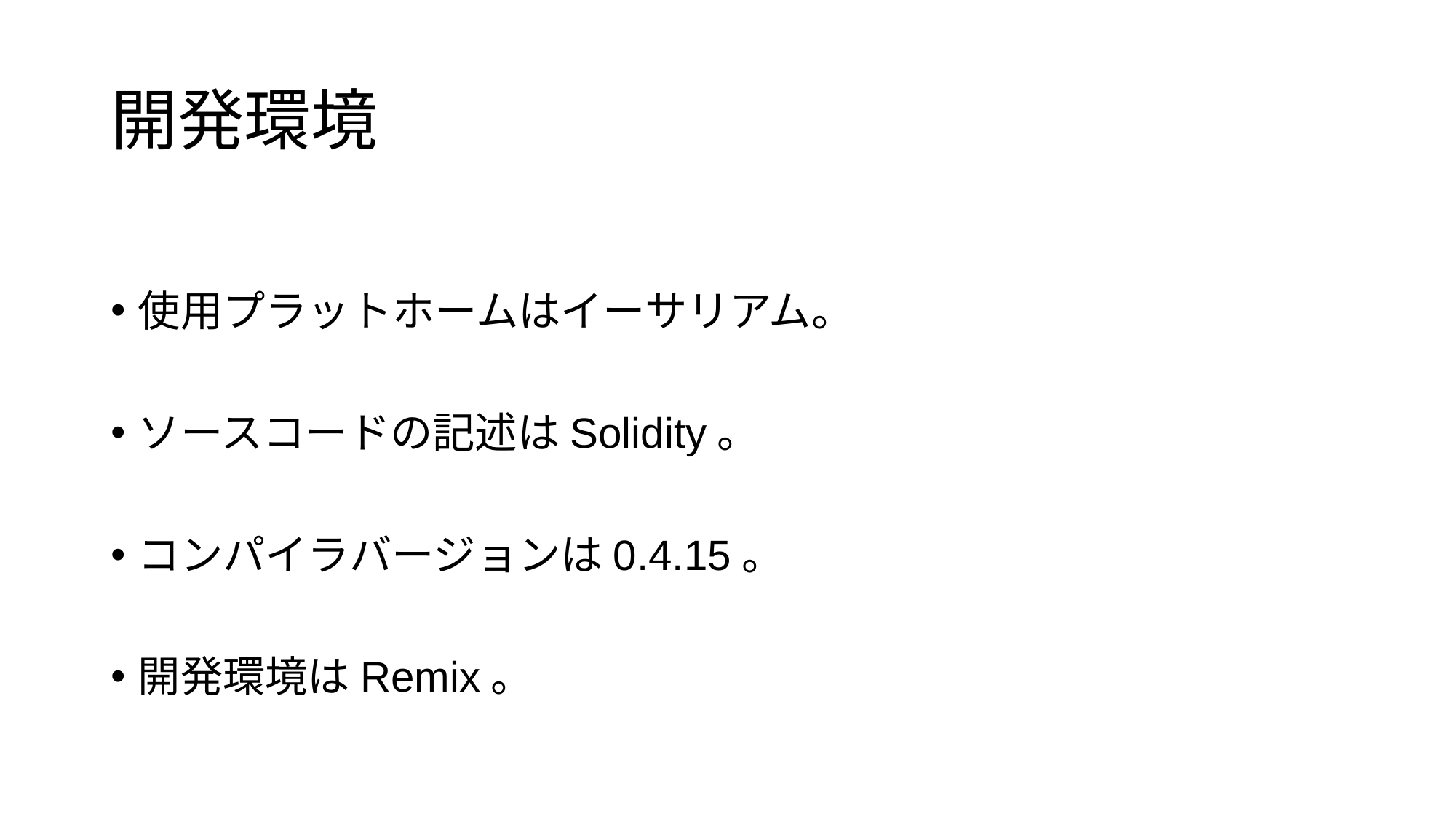

# 開発環境

使用プラットホームはイーサリアム。

ソースコードの記述はSolidity。

コンパイラバージョンは0.4.15。

開発環境はRemix。